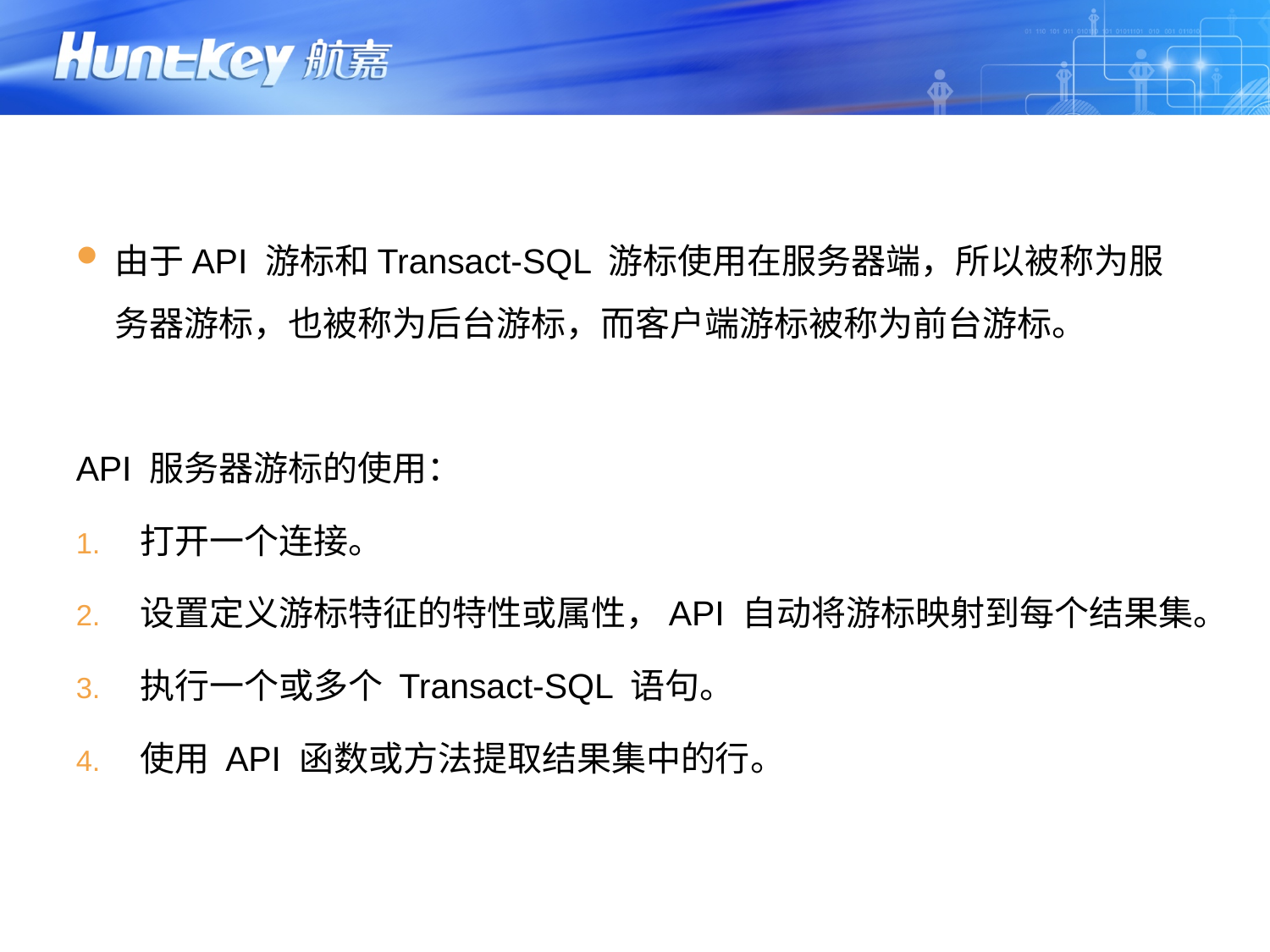

由于API 游标和Transact-SQL 游标使用在服务器端，所以被称为服务器游标，也被称为后台游标，而客户端游标被称为前台游标。

API 服务器游标的使用：
打开一个连接。
设置定义游标特征的特性或属性，API 自动将游标映射到每个结果集。
执行一个或多个 Transact-SQL 语句。
使用 API 函数或方法提取结果集中的行。